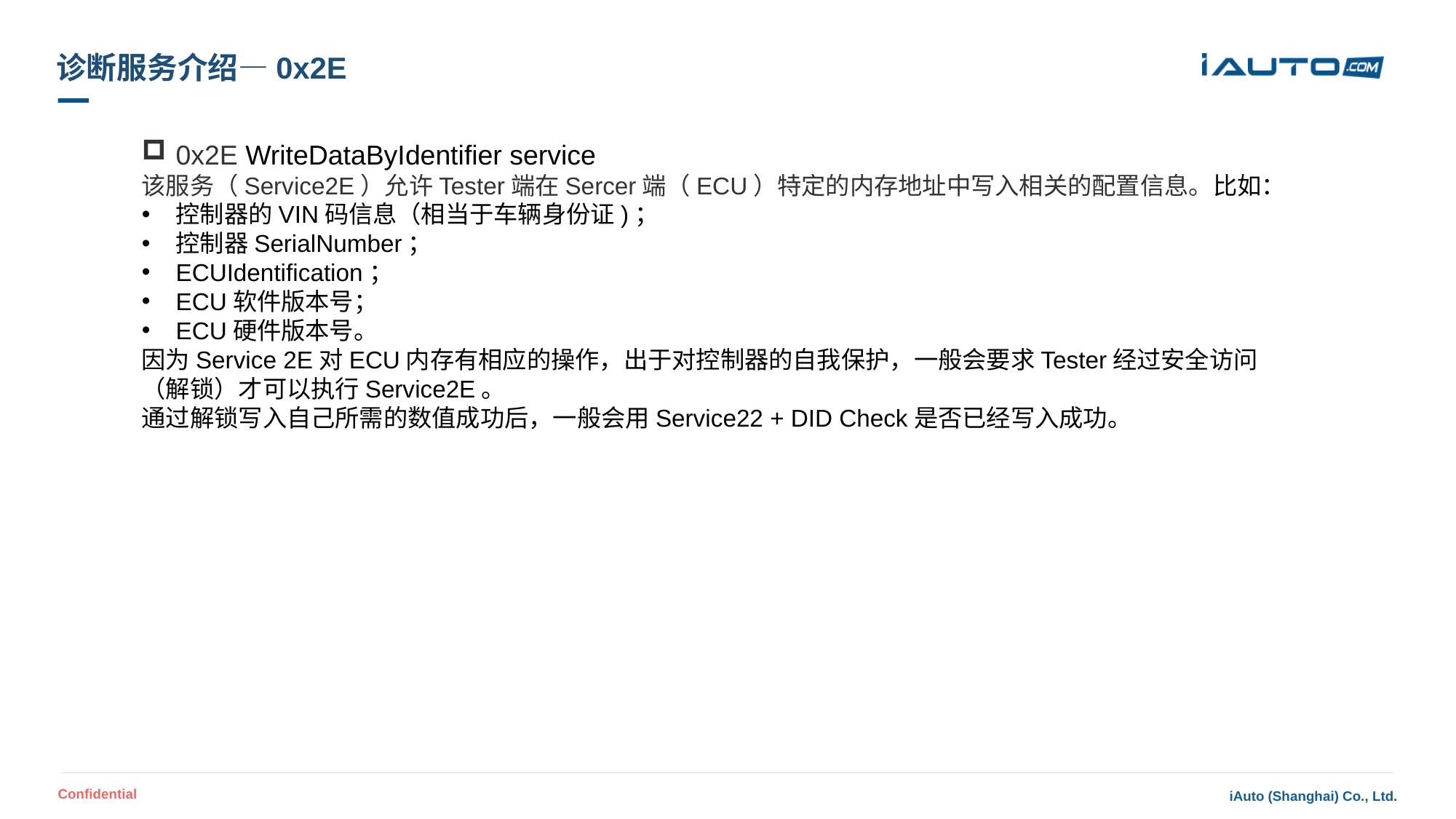

# 诊断服务介绍—0x2E
0x2E WriteDataByIdentifier service
该服务（Service2E）允许Tester端在Sercer端（ECU）特定的内存地址中写入相关的配置信息。比如：
控制器的VIN码信息（相当于车辆身份证)；
控制器SerialNumber；
ECUIdentification；
ECU软件版本号；
ECU硬件版本号。
因为Service 2E对ECU内存有相应的操作，出于对控制器的自我保护，一般会要求Tester经过安全访问（解锁）才可以执行Service2E。
通过解锁写入自己所需的数值成功后，一般会用Service22 + DID Check是否已经写入成功。